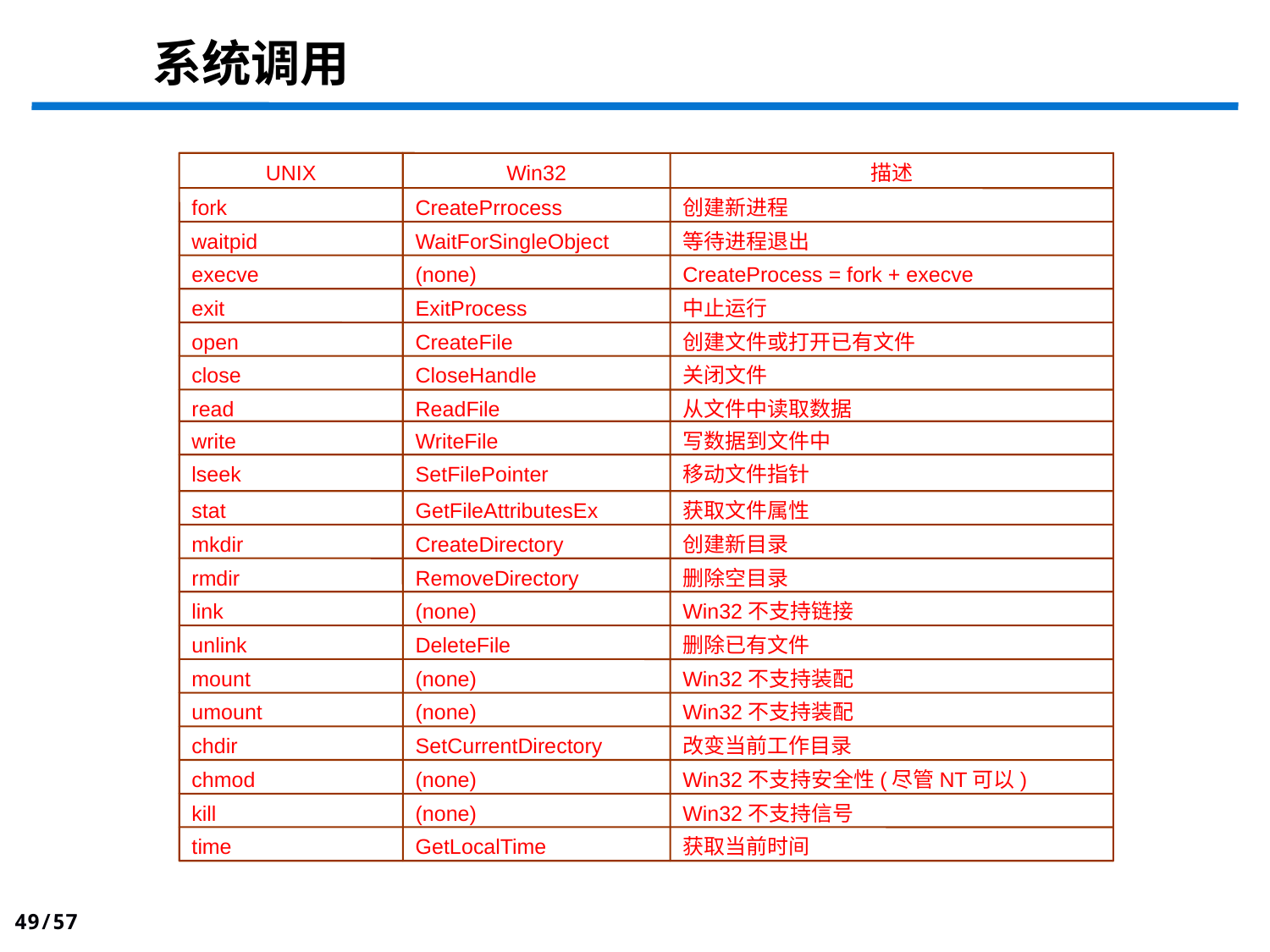

系统调用
UNIX

Win32

描述

fork

CreatePrrocess
创建新进程
waitpid

WaitForSingleObject
等待进程退出
execve

(none)
CreateProcess = fork + execve
exit

ExitProcess
中止运行
open

CreateFile
创建文件或打开已有文件
close

CloseHandle
关闭文件
read

ReadFile
从文件中读取数据
write

WriteFile
写数据到文件中
lseek

SetFilePointer
移动文件指针
stat

GetFileAttributesEx
获取文件属性
mkdir

CreateDirectory
创建新目录
rmdir

RemoveDirectory
删除空目录
link

(none)
Win32不支持链接
unlink

DeleteFile
删除已有文件
mount

(none)
Win32不支持装配
umount

(none)
Win32不支持装配
chdir

SetCurrentDirectory
改变当前工作目录
chmod

(none)
Win32不支持安全性(尽管NT可以)
kill

(none)
Win32不支持信号
time

GetLocalTime
获取当前时间